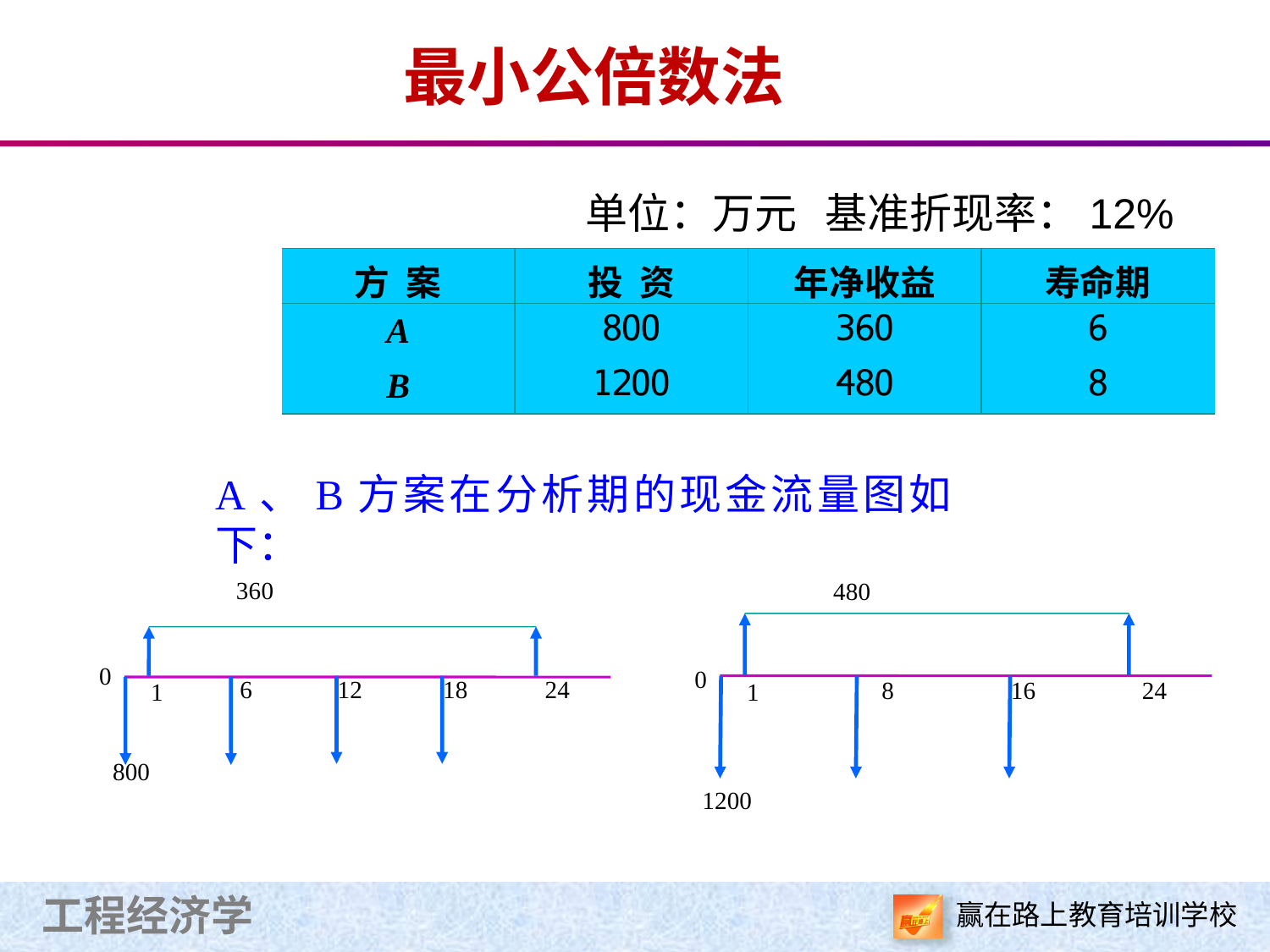

最小公倍数法
单位：万元   基准折现率：12%
| 方 案 | 投 资 | 年净收益 | 寿命期 |
| --- | --- | --- | --- |
| A | 800 | 360 | 6 |
| B | 1200 | 480 | 8 |
A、B方案在分析期的现金流量图如下：
360

0
6
12
18
24
1

800
480

0
8
16
24
1

1200